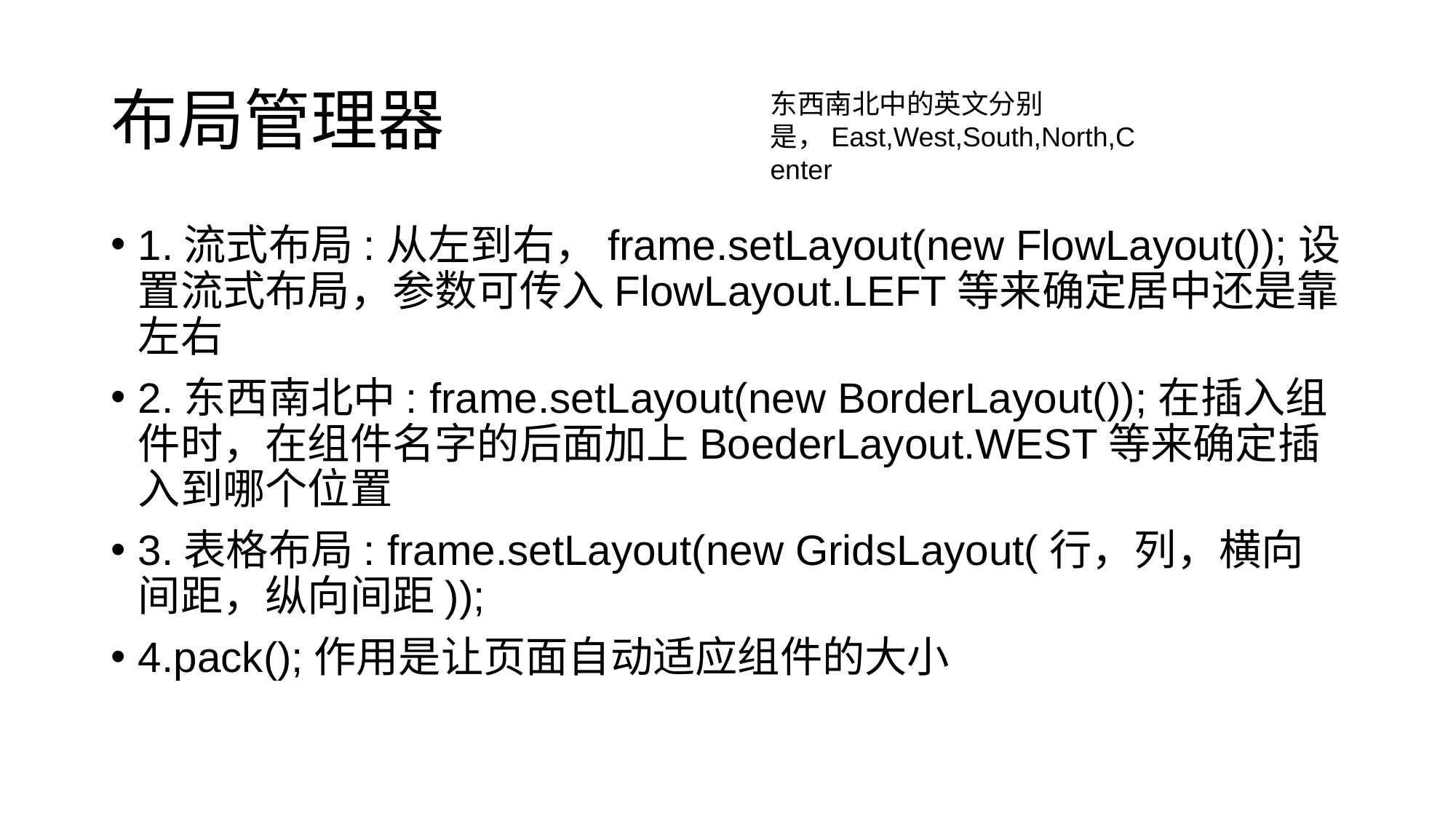

# 布局管理器
东西南北中的英文分别是，East,West,South,North,Center
1.流式布局:从左到右，frame.setLayout(new FlowLayout());设置流式布局，参数可传入FlowLayout.LEFT等来确定居中还是靠左右
2.东西南北中: frame.setLayout(new BorderLayout());在插入组件时，在组件名字的后面加上BoederLayout.WEST等来确定插入到哪个位置
3.表格布局: frame.setLayout(new GridsLayout(行，列，横向间距，纵向间距));
4.pack();作用是让页面自动适应组件的大小